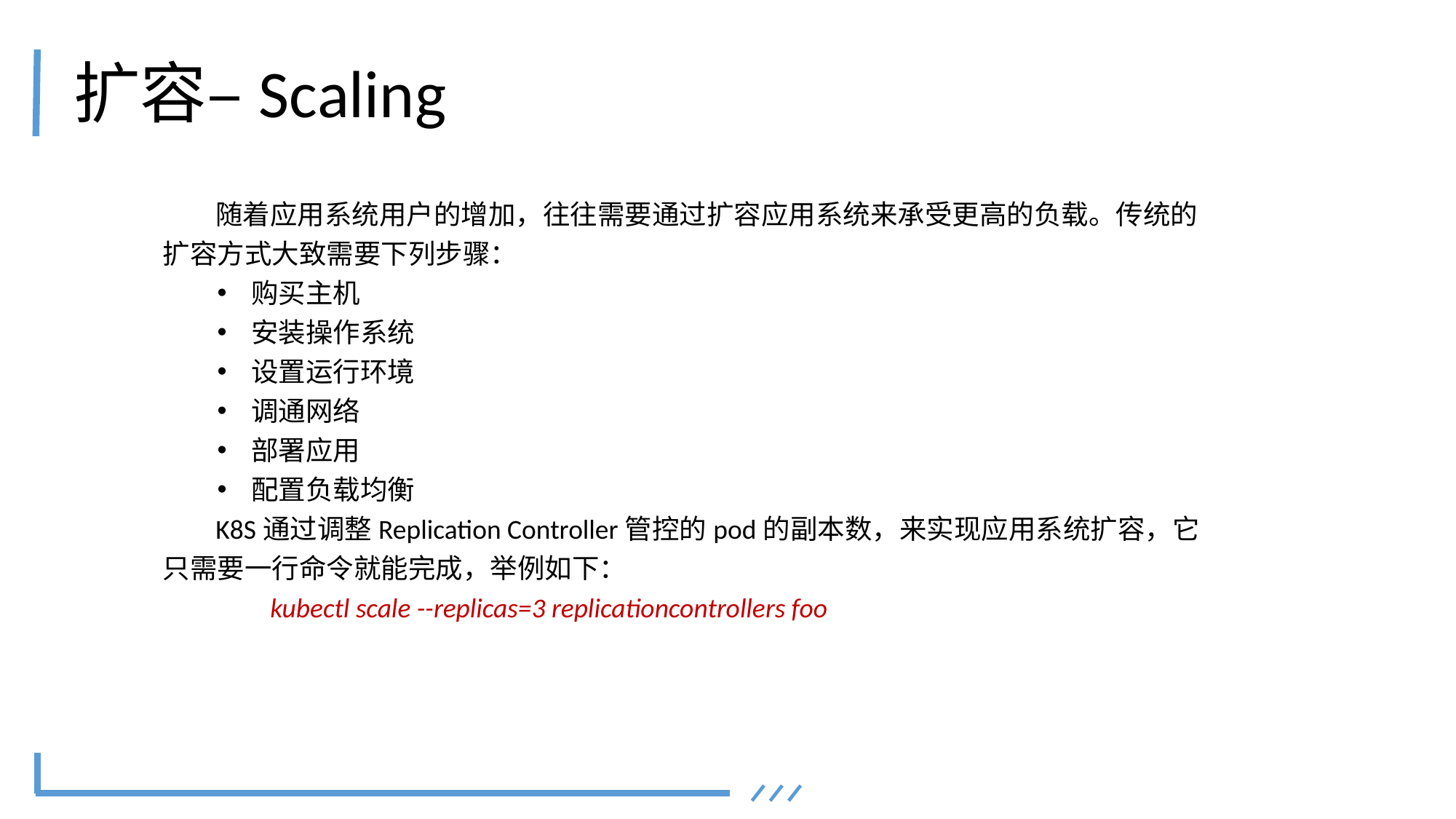

# 扩容–Scaling
随着应用系统用户的增加，往往需要通过扩容应用系统来承受更高的负载。传统的扩容方式大致需要下列步骤：
购买主机
安装操作系统
设置运行环境
调通网络
部署应用
配置负载均衡
K8S通过调整Replication Controller管控的pod的副本数，来实现应用系统扩容，它只需要一行命令就能完成，举例如下：
kubectl scale --replicas=3 replicationcontrollers foo